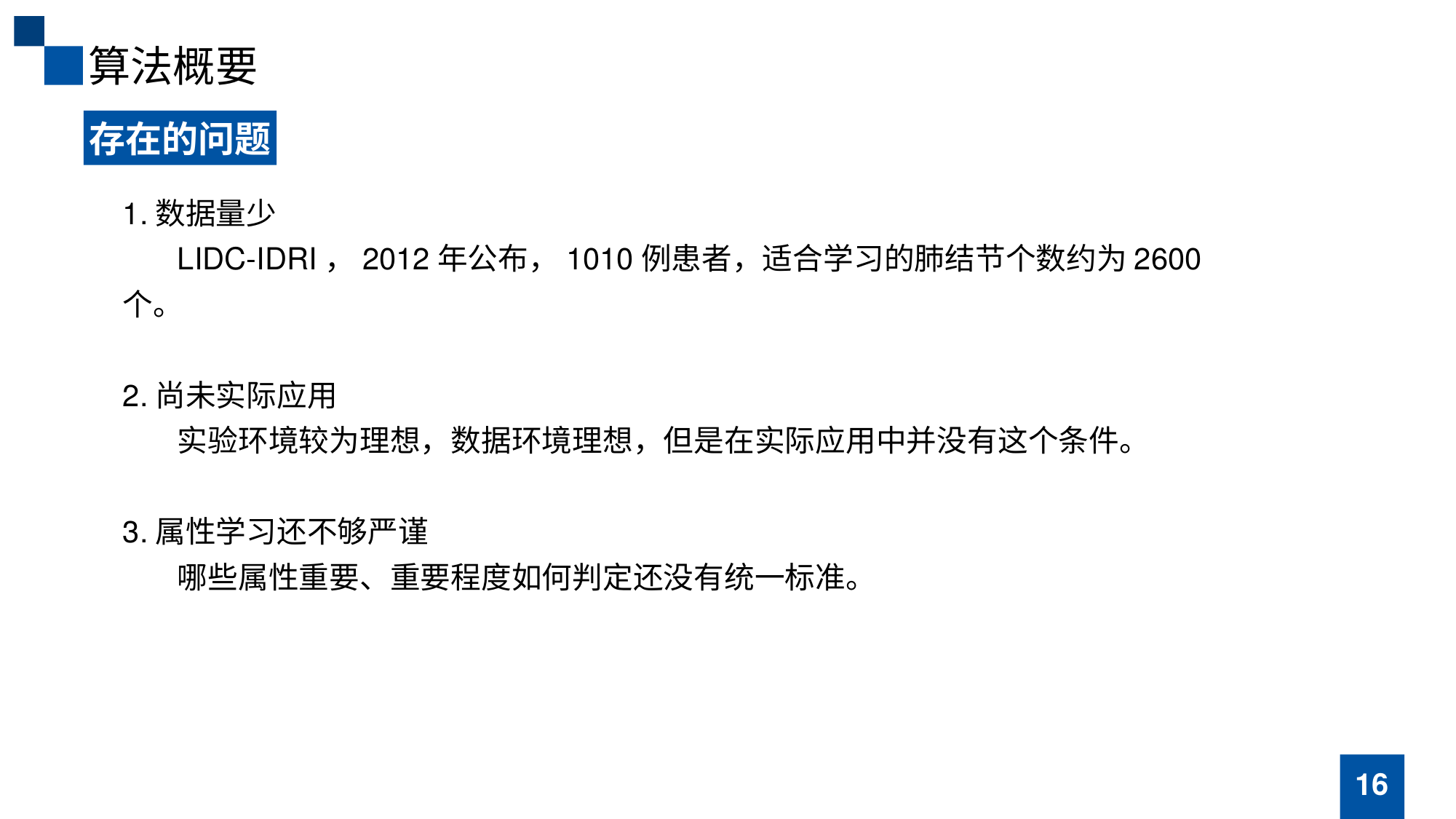

算法概要
存在的问题
1.数据量少
LIDC-IDRI，2012年公布，1010例患者，适合学习的肺结节个数约为2600个。

2.尚未实际应用
实验环境较为理想，数据环境理想，但是在实际应用中并没有这个条件。

3.属性学习还不够严谨
哪些属性重要、重要程度如何判定还没有统一标准。

16